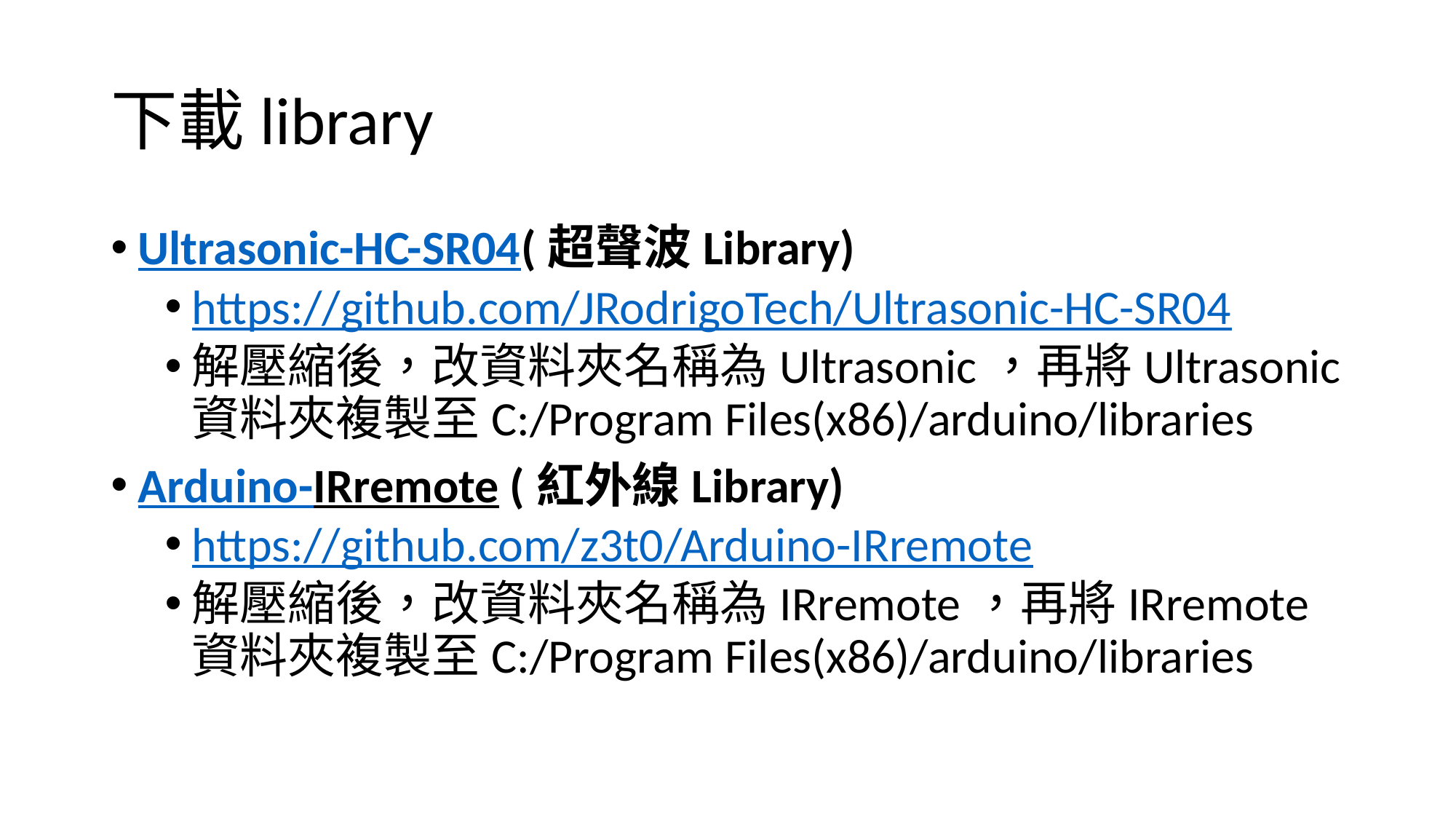

# 下載library
Ultrasonic-HC-SR04(超聲波Library)
https://github.com/JRodrigoTech/Ultrasonic-HC-SR04
解壓縮後，改資料夾名稱為Ultrasonic，再將Ultrasonic資料夾複製至C:/Program Files(x86)/arduino/libraries
Arduino-IRremote (紅外線Library)
https://github.com/z3t0/Arduino-IRremote
解壓縮後，改資料夾名稱為IRremote，再將IRremote資料夾複製至C:/Program Files(x86)/arduino/libraries